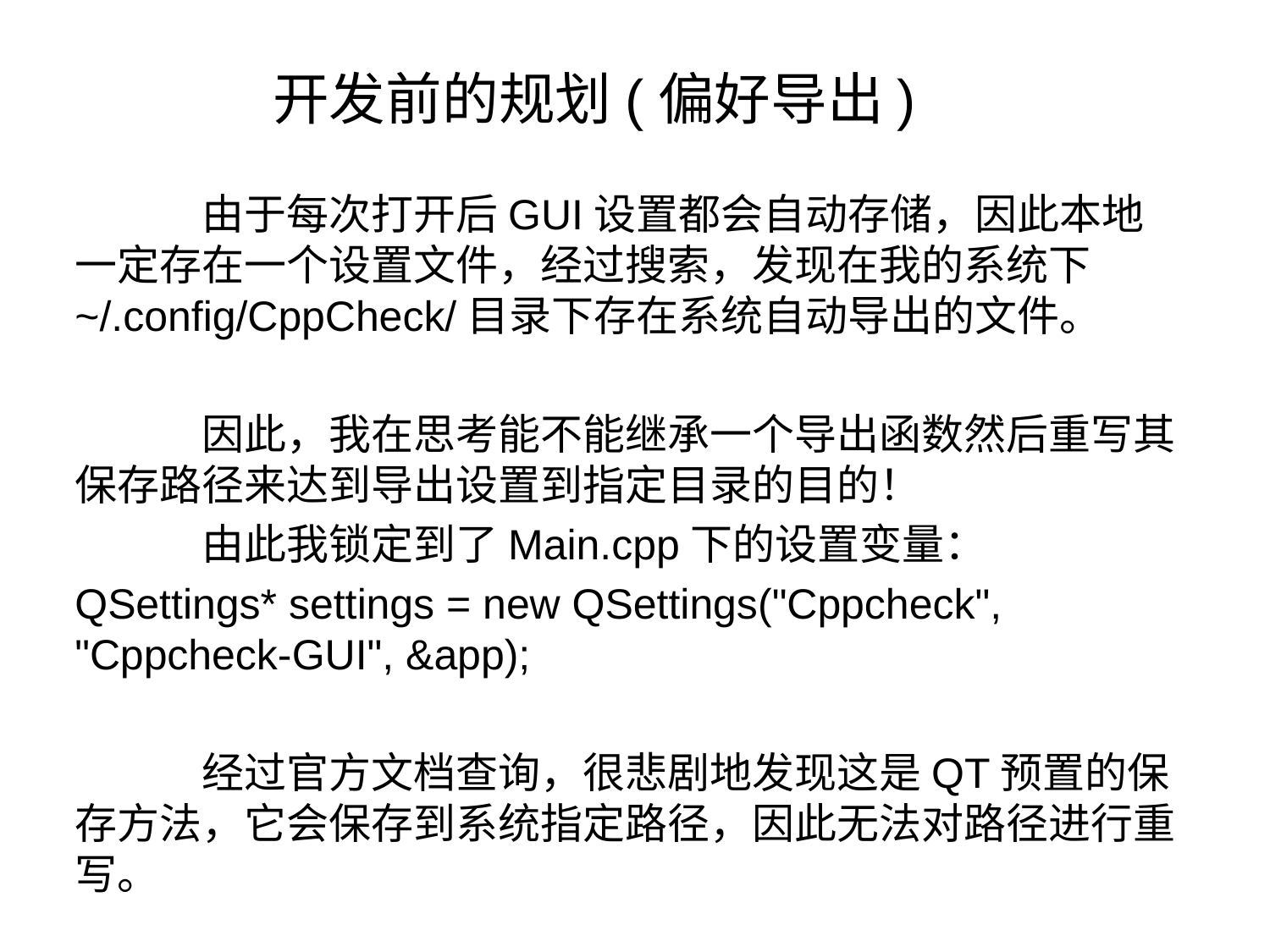

# 开发前的规划(偏好导出)
	由于每次打开后GUI设置都会自动存储，因此本地一定存在一个设置文件，经过搜索，发现在我的系统下~/.config/CppCheck/目录下存在系统自动导出的文件。

	因此，我在思考能不能继承一个导出函数然后重写其保存路径来达到导出设置到指定目录的目的！
	由此我锁定到了Main.cpp下的设置变量：
QSettings* settings = new QSettings("Cppcheck", "Cppcheck-GUI", &app);

	经过官方文档查询，很悲剧地发现这是QT预置的保存方法，它会保存到系统指定路径，因此无法对路径进行重写。